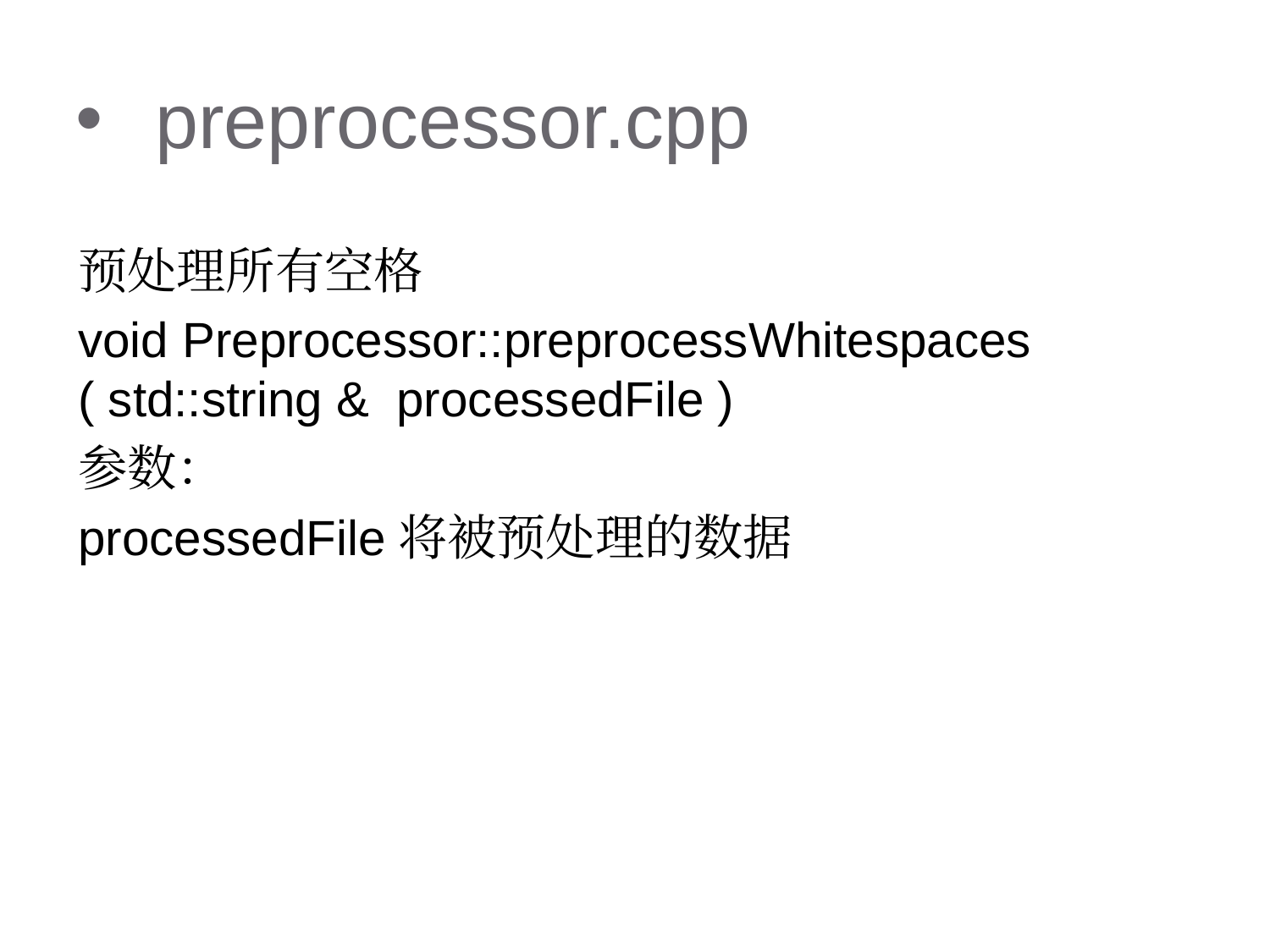

# preprocessor.cpp
预处理所有空格
void Preprocessor::preprocessWhitespaces  ( std::string &  processedFile )
参数：
processedFile将被预处理的数据